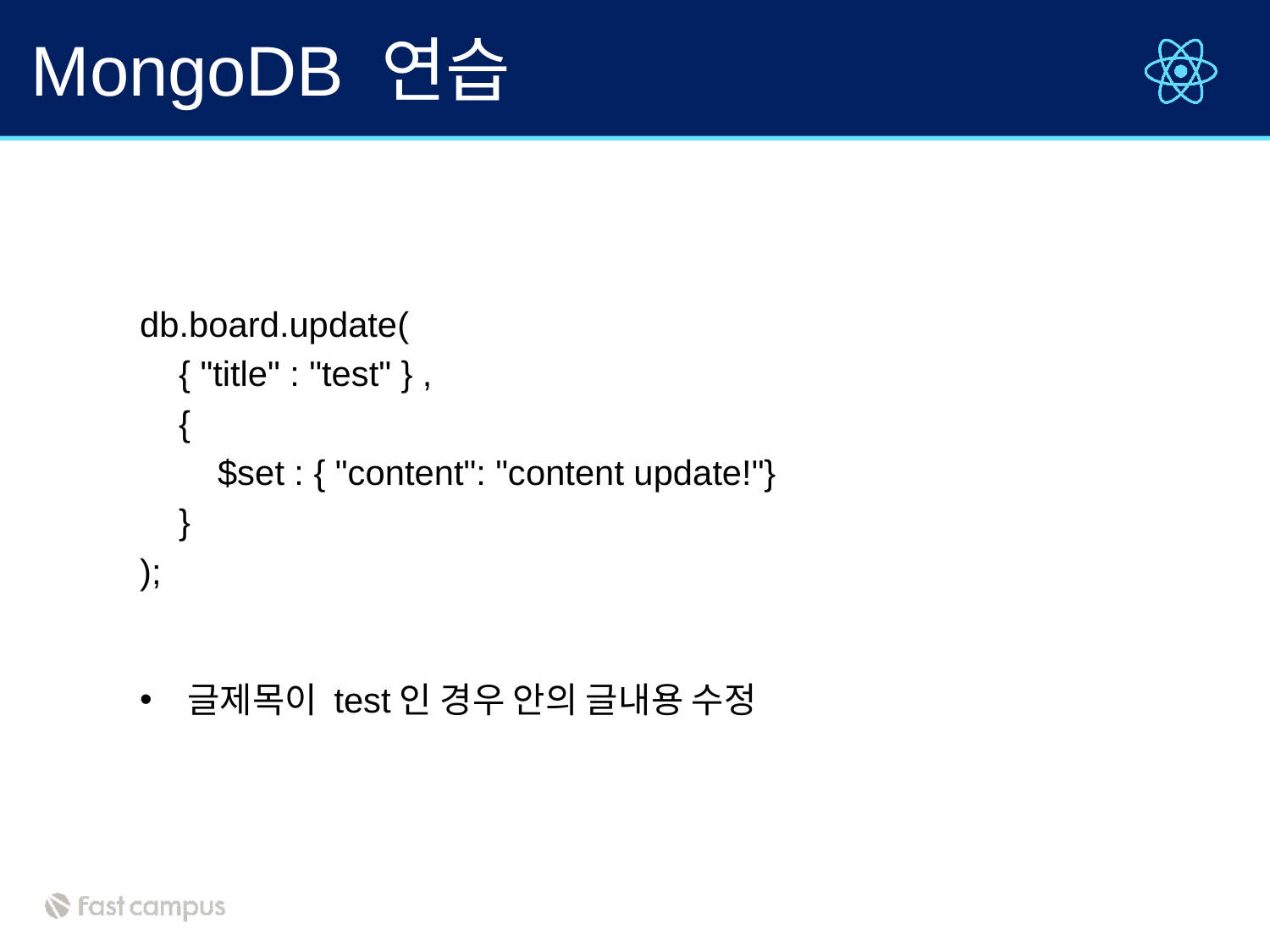

# MongoDB 연습

db.board.update(
    { "title" : "test" } ,
    {
        $set : { "content": "content update!"}
    }
);

글제목이 test인 경우 안의 글내용 수정